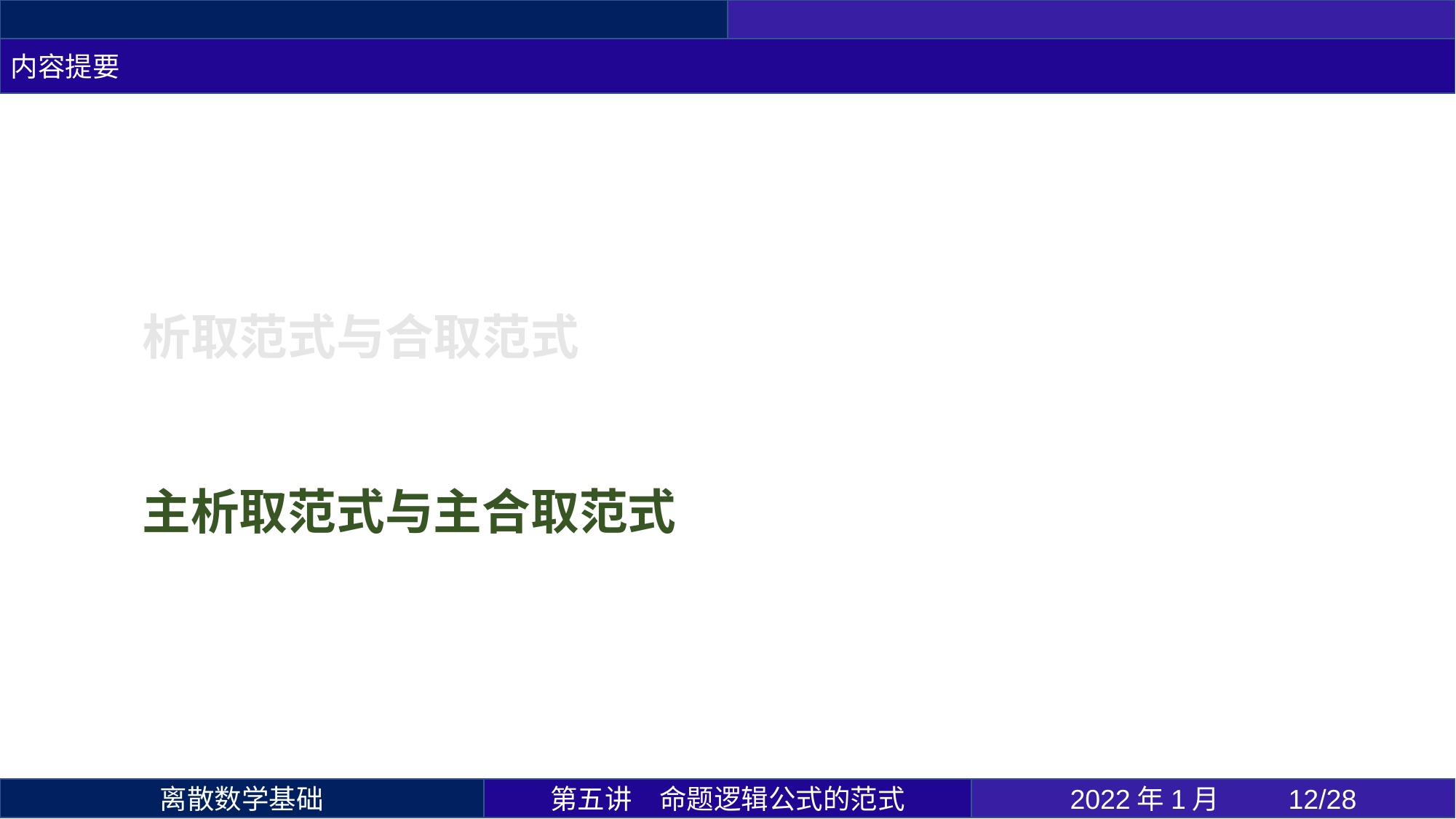

内容提要
析取范式与合取范式
主析取范式与主合取范式
第五讲	命题逻辑公式的范式
2022年1月 	12/28
离散数学基础